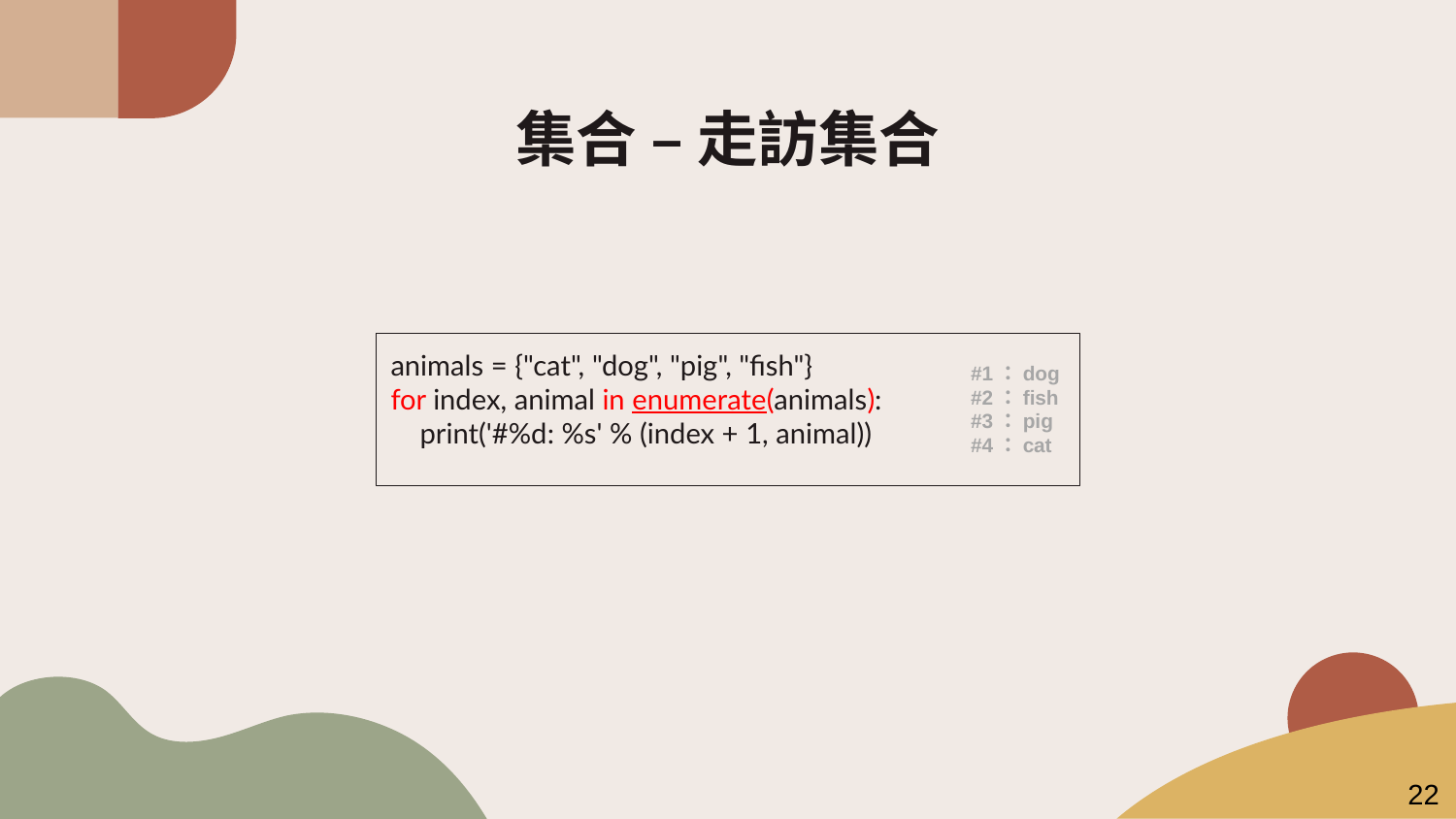

# 集合 – 走訪集合
animals = {"cat", "dog", "pig", "fish"}
for index, animal in enumerate(animals):
    print('#%d: %s' % (index + 1, animal))
#1：dog
#2：fish
#3：pig
#4：cat
22